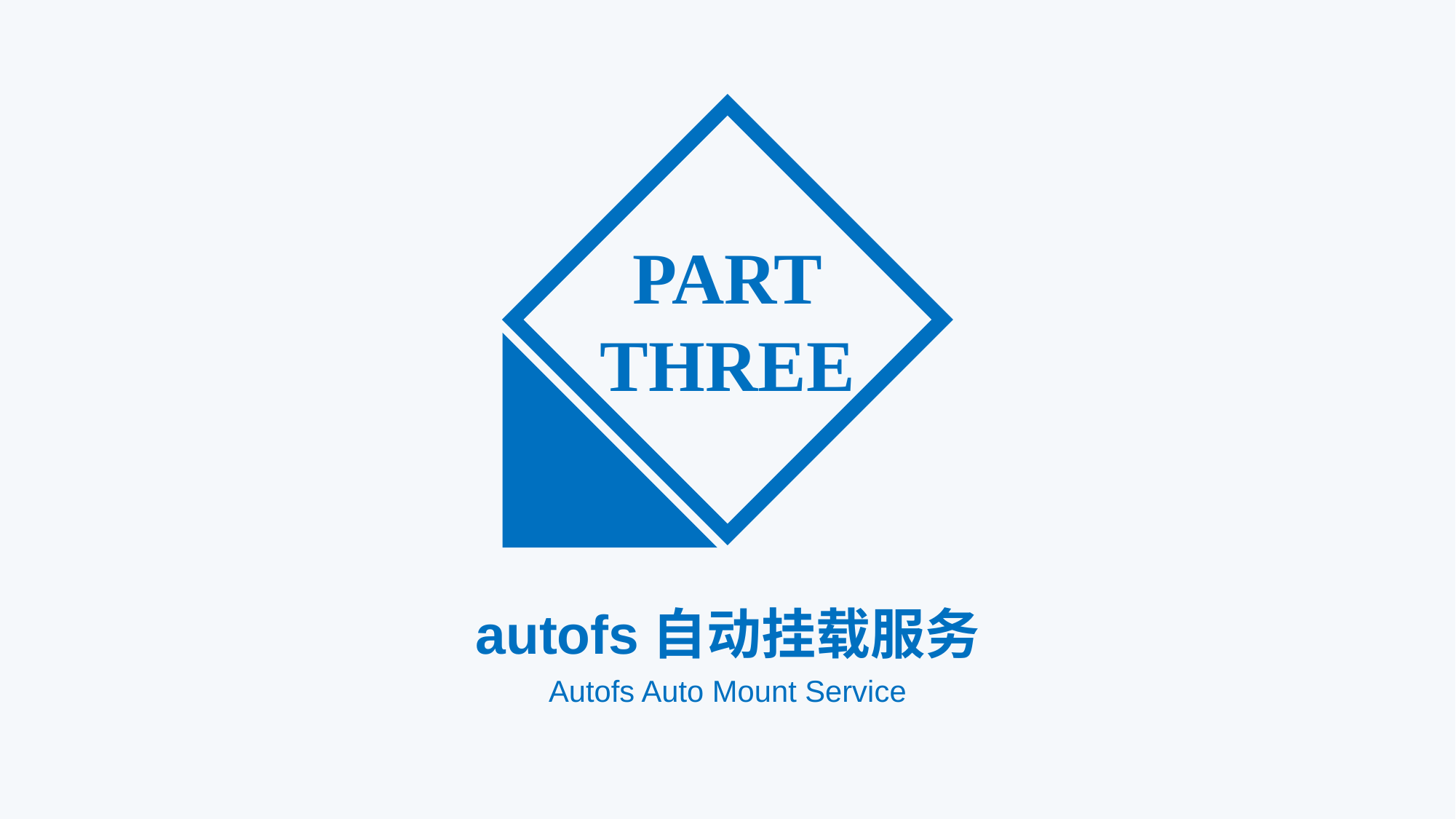

PART
THREE

autofs自动挂载服务
Autofs Auto Mount Service